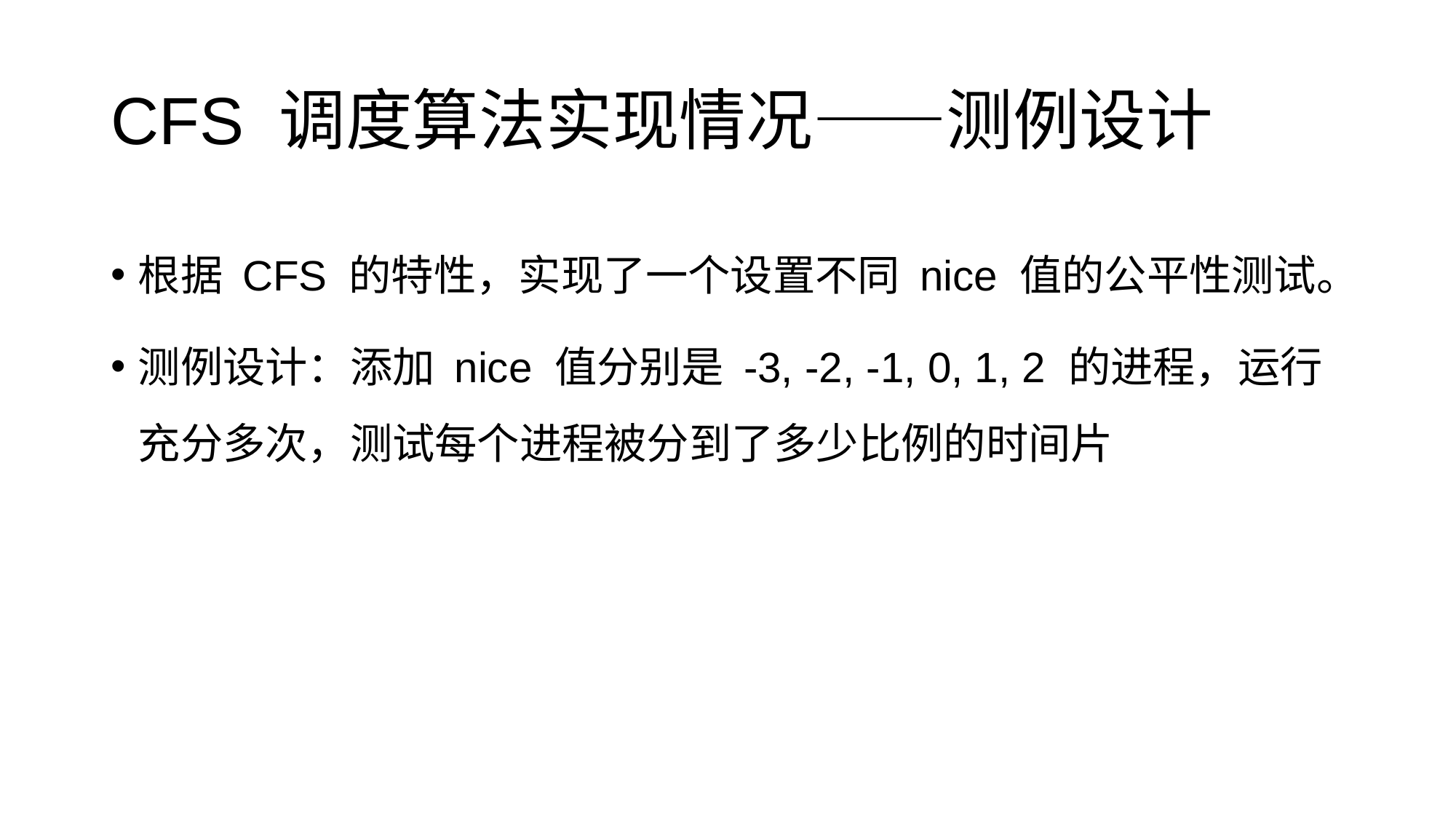

# CFS 调度算法实现情况——测例设计
根据 CFS 的特性，实现了一个设置不同 nice 值的公平性测试。
测例设计：添加 nice 值分别是 -3, -2, -1, 0, 1, 2 的进程，运行充分多次，测试每个进程被分到了多少比例的时间片